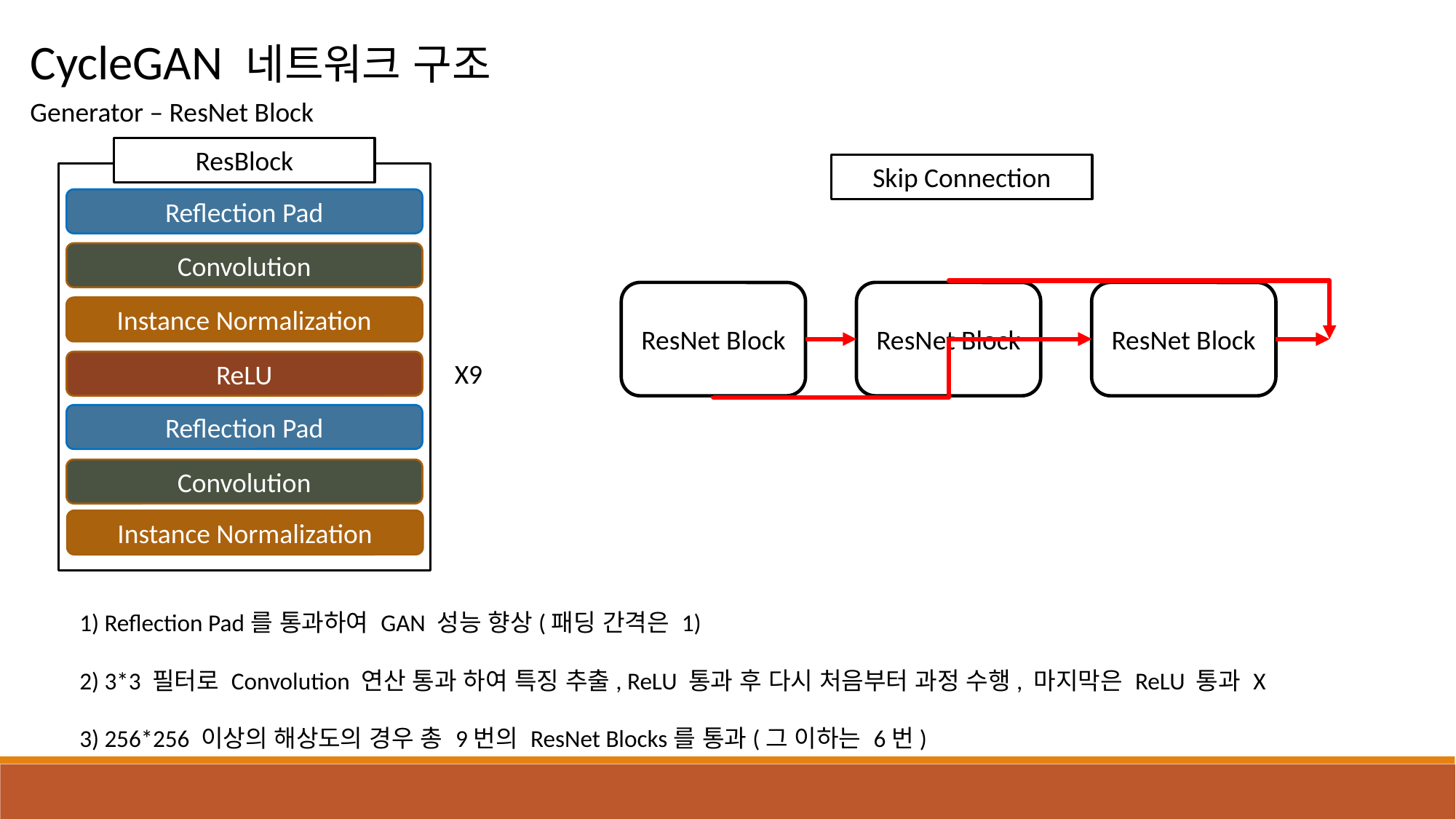

CycleGAN 네트워크 구조
Generator – ResNet Block
ResBlock

Reflection Pad
Convolution
Instance Normalization
ReLU
Reflection Pad
Convolution
Instance Normalization
Skip Connection
ResNet Block
ResNet Block
ResNet Block
X9
1) Reflection Pad를 통과하여 GAN 성능 향상(패딩 간격은 1)

2) 3*3 필터로 Convolution 연산 통과 하여 특징 추출, ReLU 통과 후 다시 처음부터 과정 수행, 마지막은 ReLU 통과 X

3) 256*256 이상의 해상도의 경우 총 9번의 ResNet Blocks를 통과(그 이하는 6번)